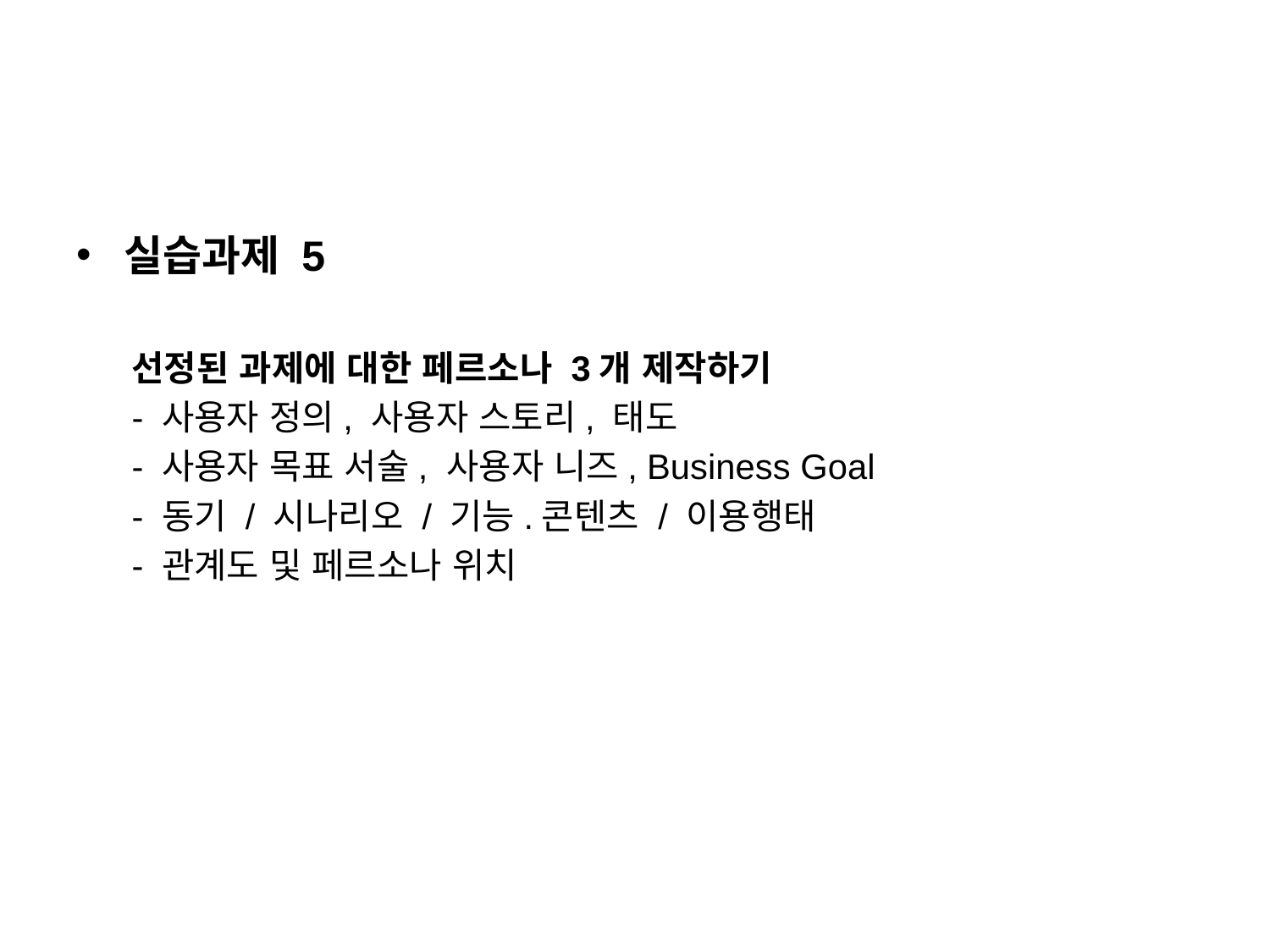

#
실습과제 5

선정된 과제에 대한 페르소나 3개 제작하기
- 사용자 정의, 사용자 스토리, 태도
- 사용자 목표 서술, 사용자 니즈, Business Goal
- 동기 / 시나리오 / 기능.콘텐츠 / 이용행태
- 관계도 및 페르소나 위치